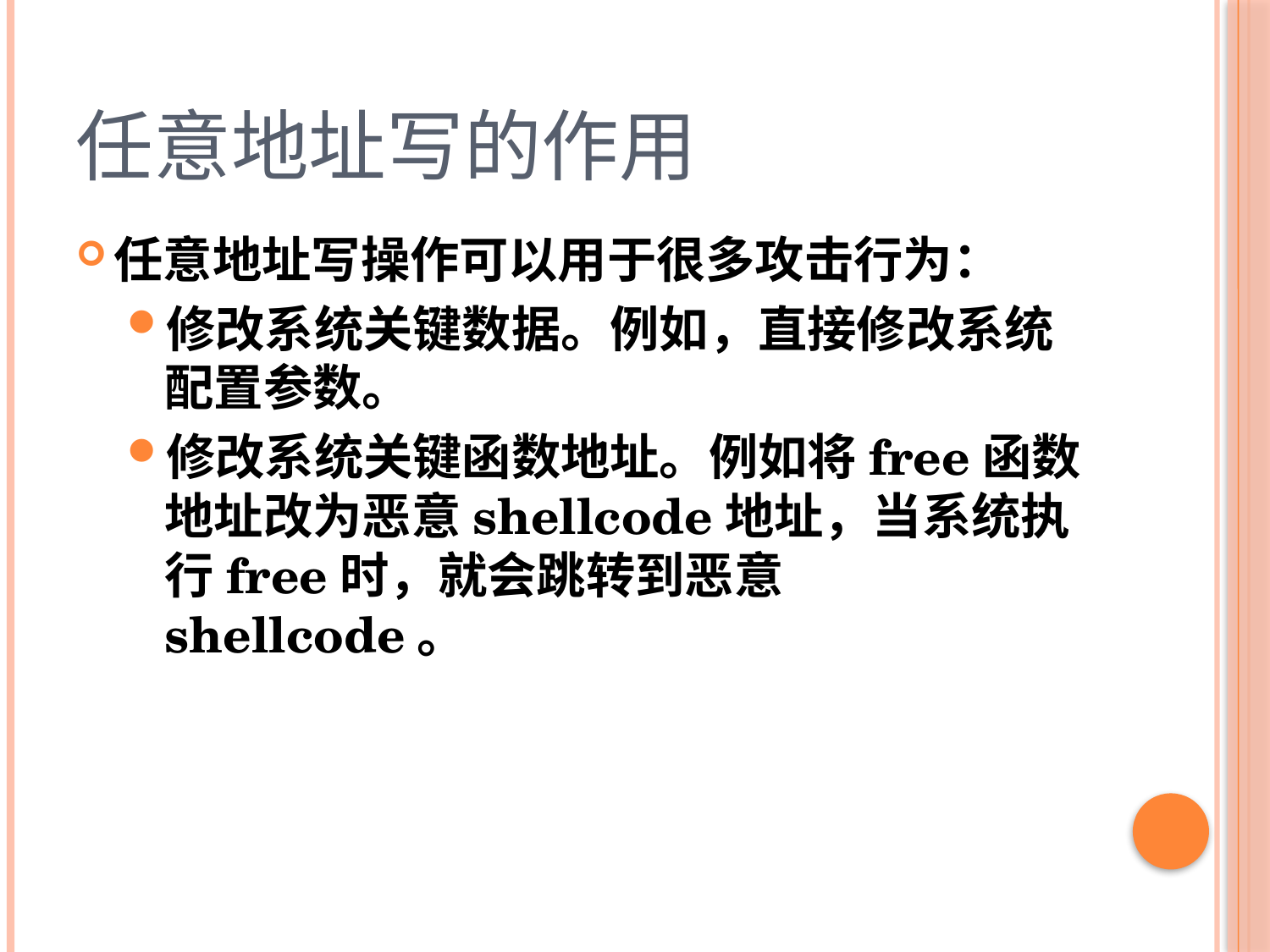

# 任意地址写的作用
任意地址写操作可以用于很多攻击行为：
修改系统关键数据。例如，直接修改系统配置参数。
修改系统关键函数地址。例如将free函数地址改为恶意shellcode地址，当系统执行free时，就会跳转到恶意shellcode。
37